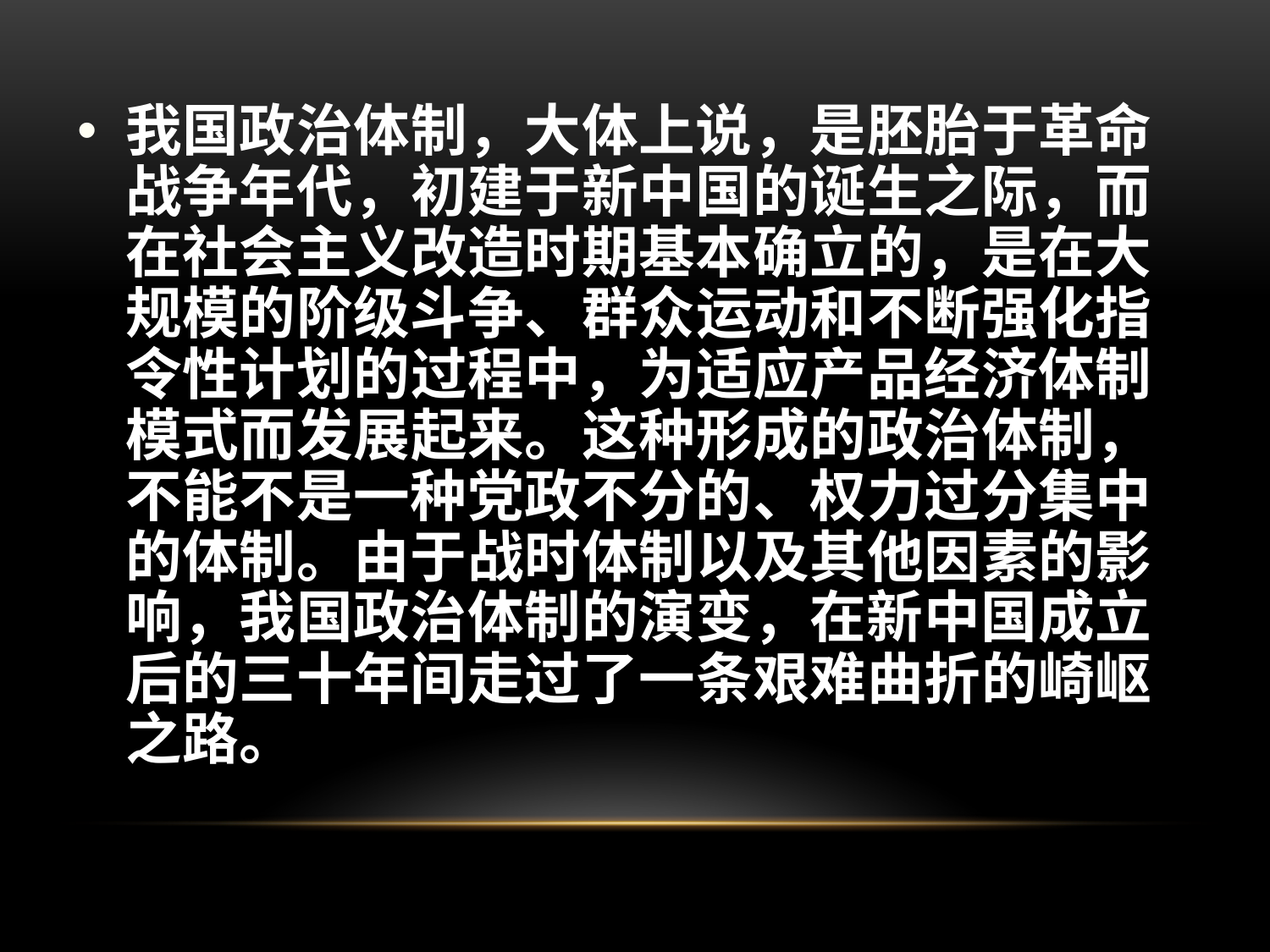

#
我国政治体制，大体上说，是胚胎于革命战争年代，初建于新中国的诞生之际，而在社会主义改造时期基本确立的，是在大规模的阶级斗争、群众运动和不断强化指令性计划的过程中，为适应产品经济体制模式而发展起来。这种形成的政治体制，不能不是一种党政不分的、权力过分集中的体制。由于战时体制以及其他因素的影响，我国政治体制的演变，在新中国成立后的三十年间走过了一条艰难曲折的崎岖之路。